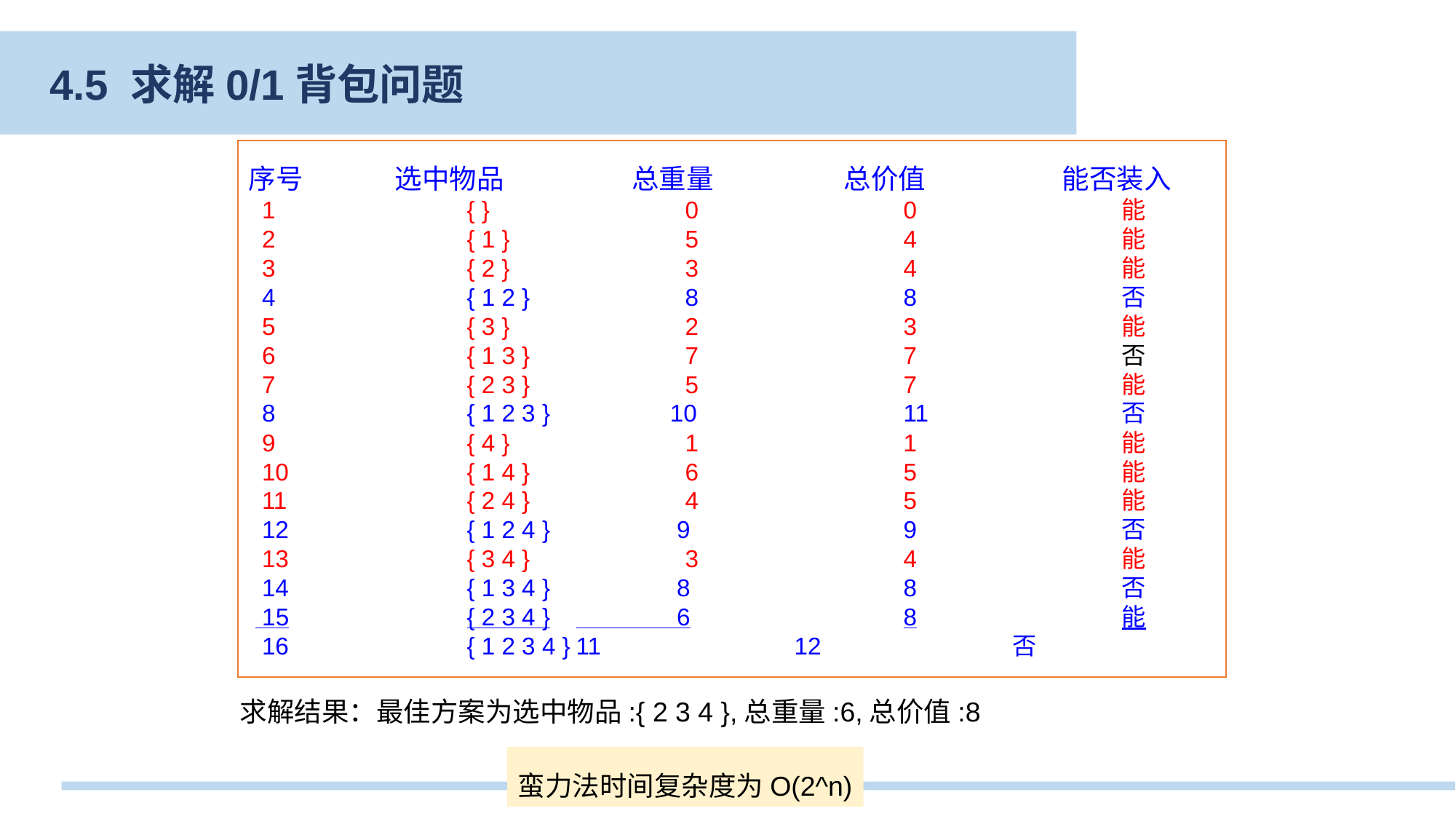

4.5 求解0/1背包问题
序号	      选中物品	         总重量	        总价值	        能否装入
  1		{ }		0		0		能
  2		{ 1 }		5		4		能
  3		{ 2 }		3		4		能
  4		{ 1 2 }		8		8		否
  5		{ 3 }		2		3		能
  6		{ 1 3 }		7		7		否
  7		{ 2 3 }		5		7		能
  8		{ 1 2 3 }	              10		11		否
  9		{ 4 }		1		1		能
  10		{ 1 4 }		6		5		能
  11		{ 2 4 }		4		5		能
  12		{ 1 2 4 }	               9		9		否
  13		{ 3 4 }		3		4		能
  14		{ 1 3 4 }	               8		8		否
  15		{ 2 3 4 }	               6		8		能
  16		{ 1 2 3 4 }	11		12		否
求解结果：最佳方案为选中物品:{ 2 3 4 },总重量:6,总价值:8
蛮力法时间复杂度为O(2^n)